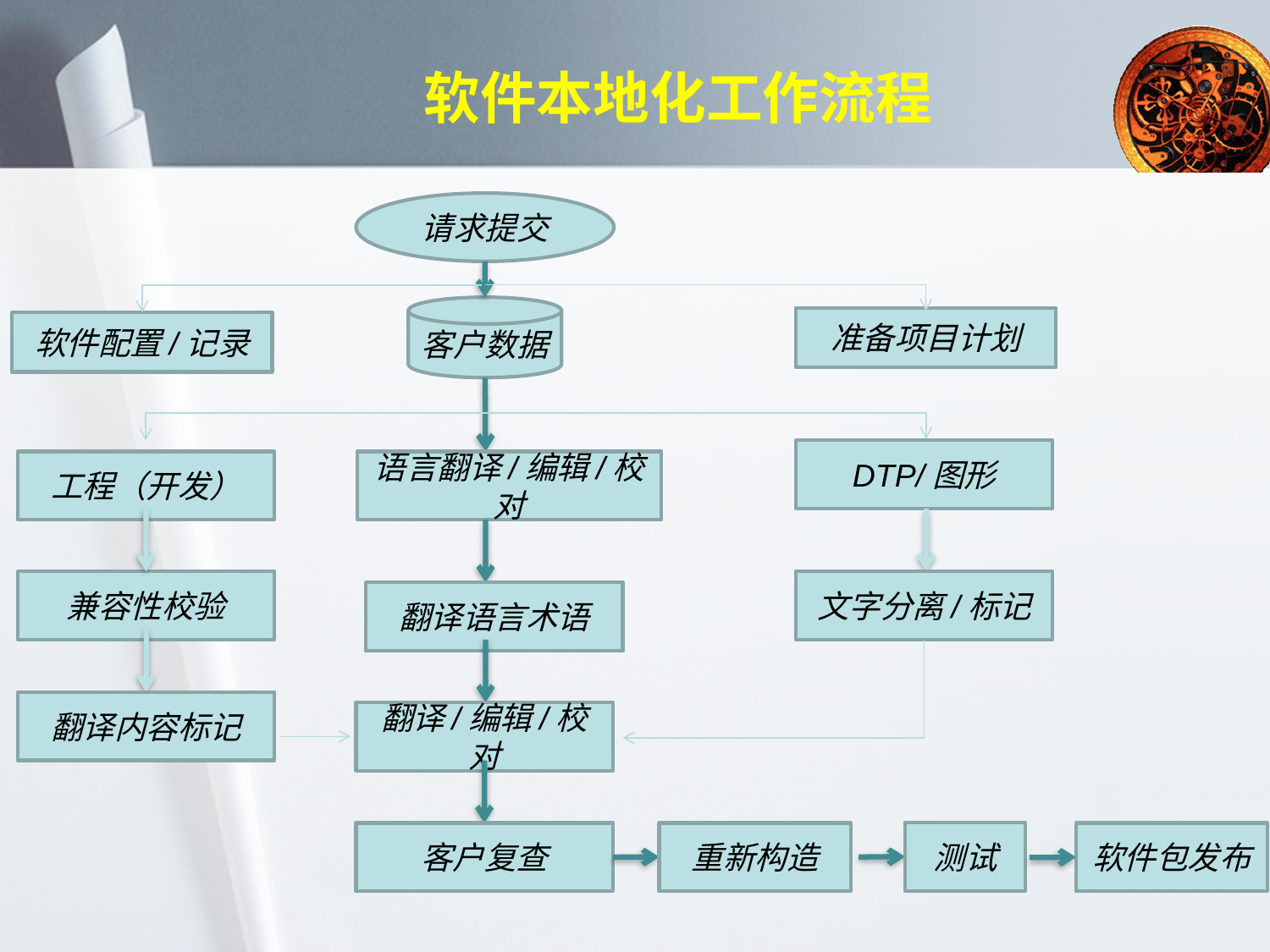

# 软件本地化工作流程
请求提交
客户数据
准备项目计划
软件配置/记录
DTP/图形
工程（开发）
语言翻译/编辑/校对
兼容性校验
文字分离/标记
翻译语言术语
翻译内容标记
翻译/编辑/校对
测试
客户复查
重新构造
软件包发布